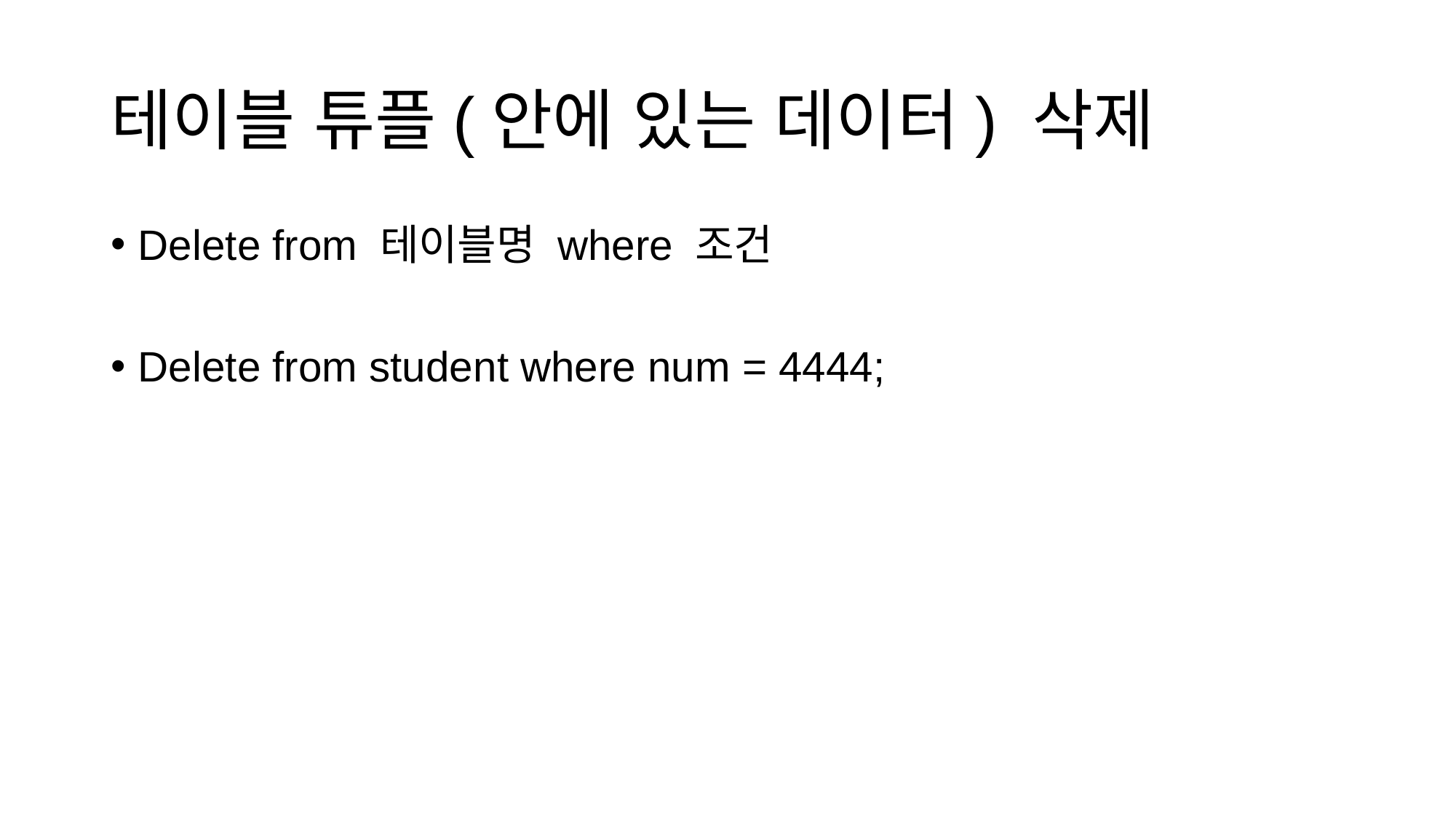

# 테이블 튜플(안에 있는 데이터) 삭제
Delete from 테이블명 where 조건

Delete from student where num = 4444;